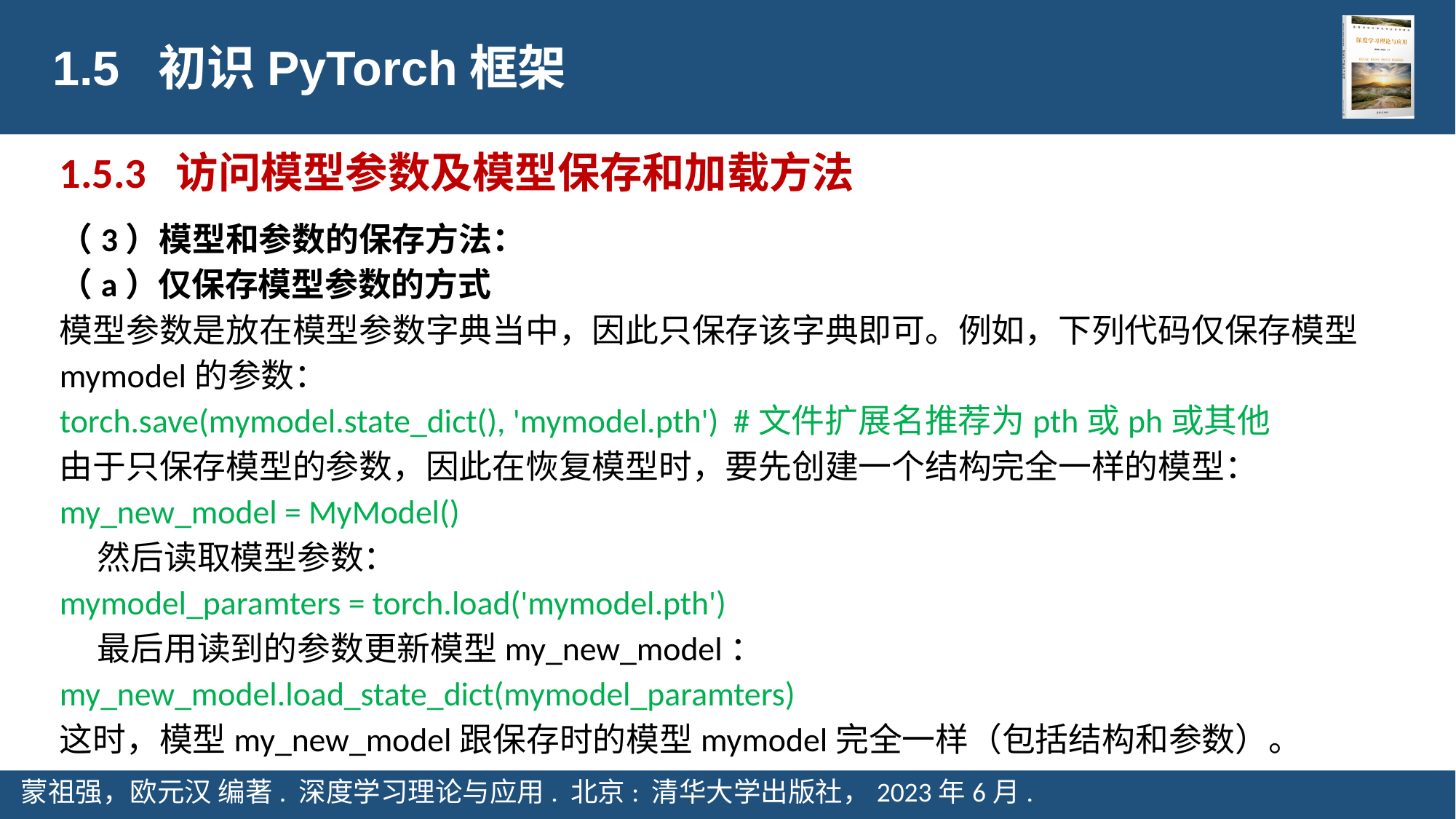

1.5  初识PyTorch框架
1.5.3  访问模型参数及模型保存和加载方法
（3）模型和参数的保存方法：
（a）仅保存模型参数的方式
模型参数是放在模型参数字典当中，因此只保存该字典即可。例如，下列代码仅保存模型mymodel的参数：
torch.save(mymodel.state_dict(), 'mymodel.pth')  #文件扩展名推荐为pth或ph或其他
由于只保存模型的参数，因此在恢复模型时，要先创建一个结构完全一样的模型：
my_new_model = MyModel()
    然后读取模型参数：
mymodel_paramters = torch.load('mymodel.pth')
    最后用读到的参数更新模型my_new_model：
my_new_model.load_state_dict(mymodel_paramters)
这时，模型my_new_model跟保存时的模型mymodel完全一样（包括结构和参数）。